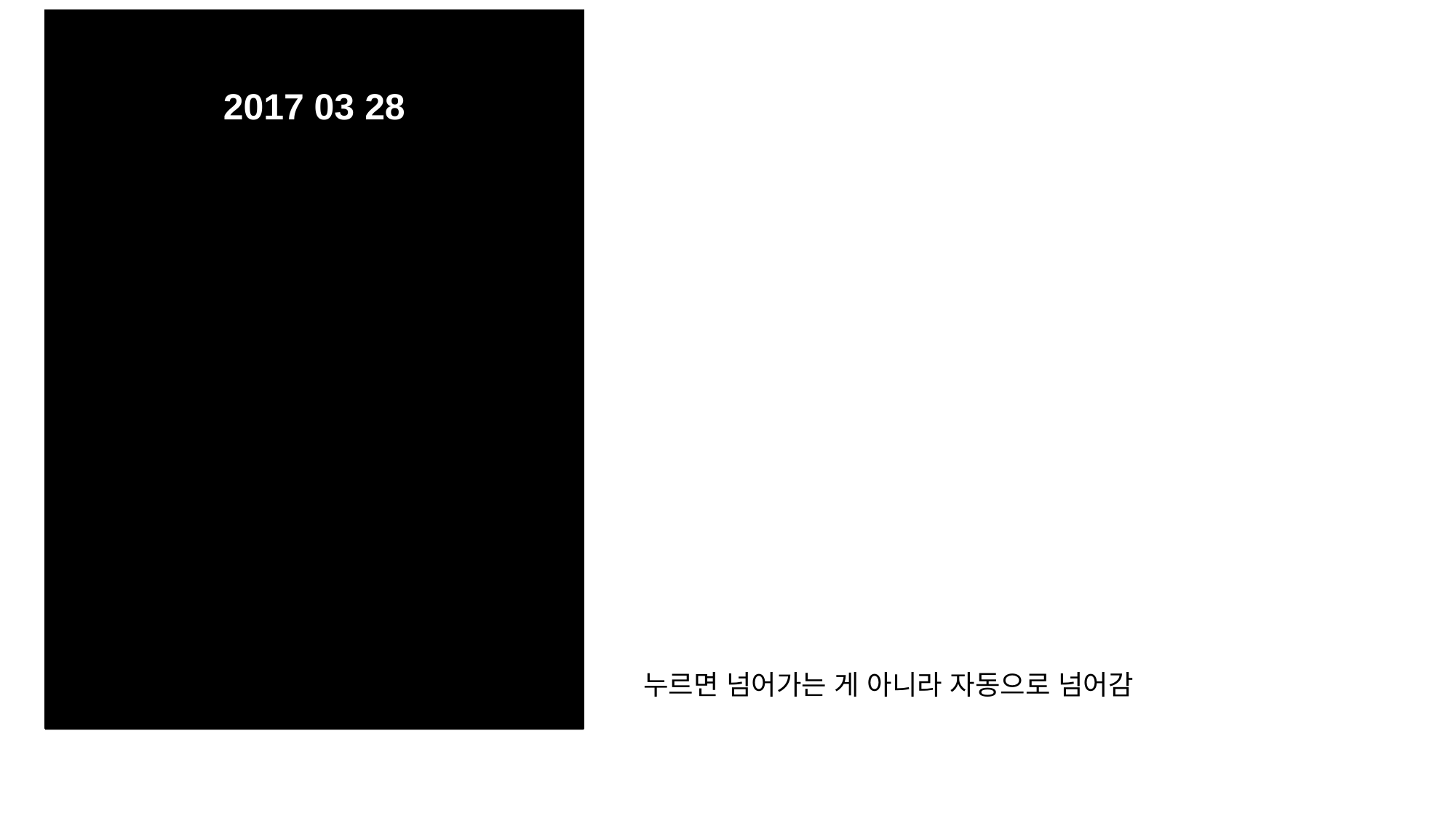

2017 03 28
누르면 넘어가는 게 아니라 자동으로 넘어감